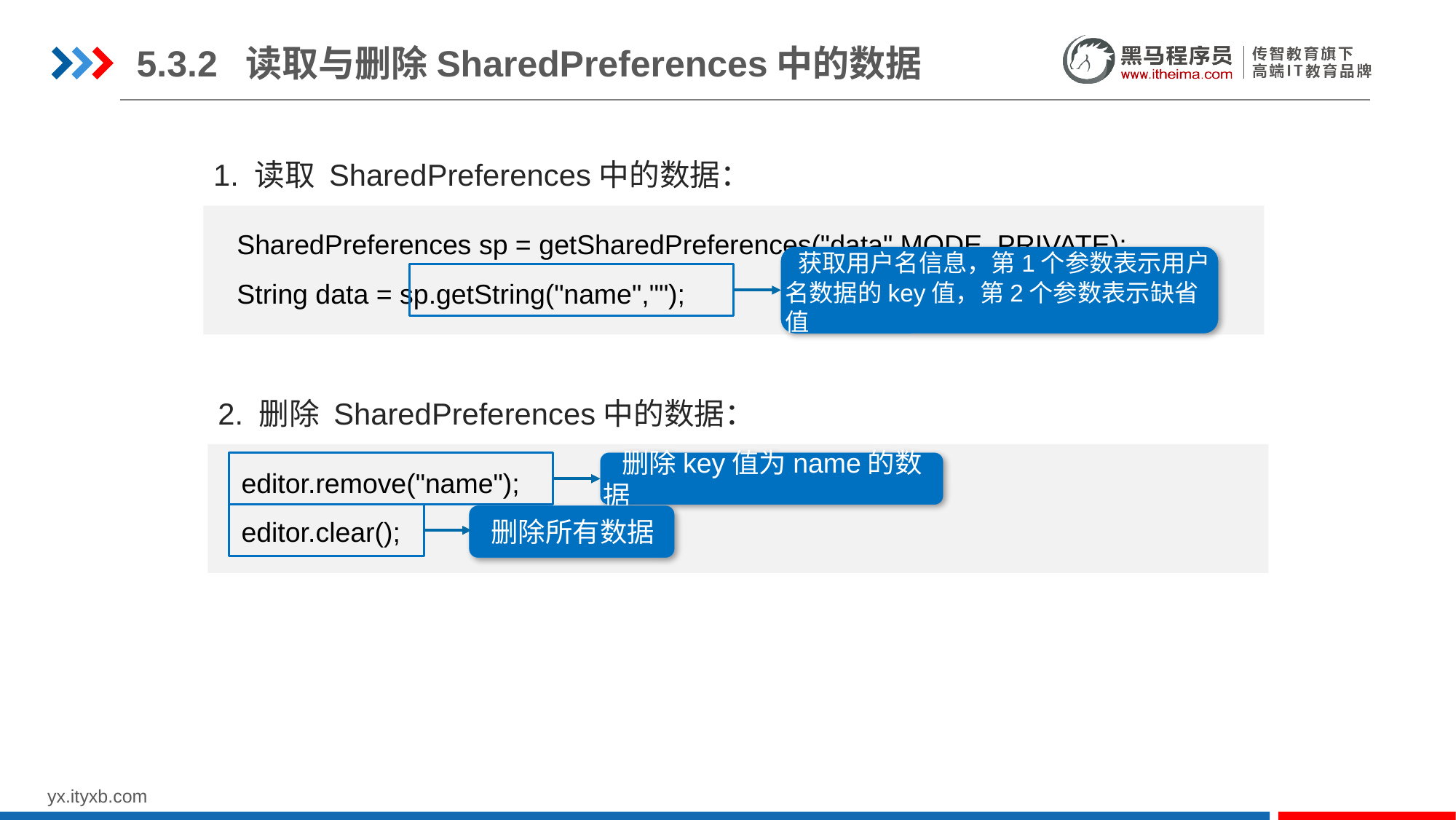

5.3.2	读取与删除SharedPreferences中的数据
1. 读取 SharedPreferences中的数据：
   SharedPreferences sp = getSharedPreferences("data",MODE_PRIVATE);
   String data = sp.getString("name","");

 获取用户名信息，第1个参数表示用户名数据的key值，第2个参数表示缺省值

2. 删除 SharedPreferences中的数据：
   editor.remove("name");
   editor.clear();

  删除key值为name的数据

  删除所有数据